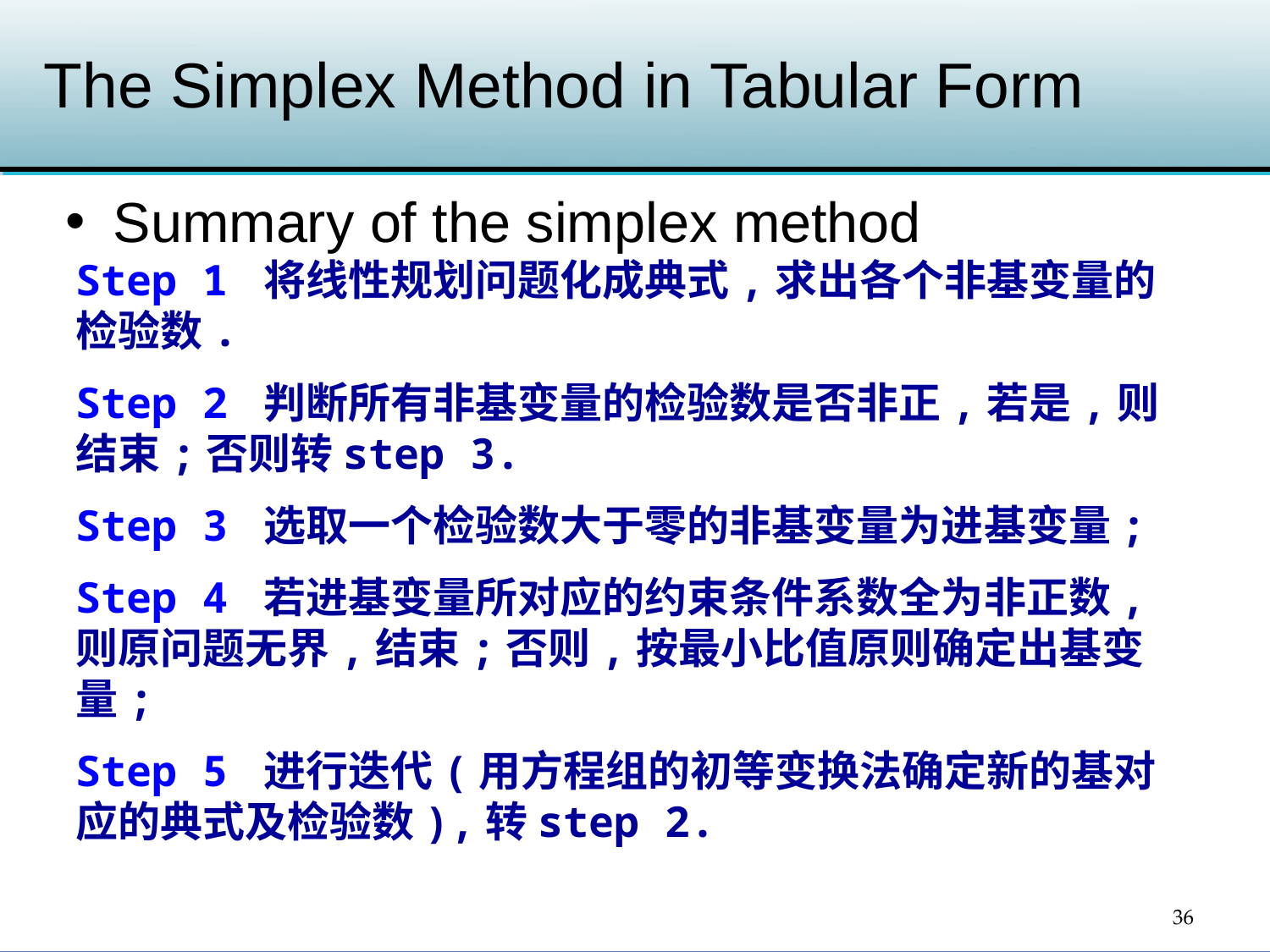

# The Simplex Method in Tabular Form
Summary of the simplex method
Step 1 将线性规划问题化成典式,求出各个非基变量的检验数.
Step 2 判断所有非基变量的检验数是否非正,若是,则结束;否则转step 3.
Step 3 选取一个检验数大于零的非基变量为进基变量;
Step 4 若进基变量所对应的约束条件系数全为非正数,则原问题无界,结束;否则,按最小比值原则确定出基变量;
Step 5 进行迭代(用方程组的初等变换法确定新的基对应的典式及检验数),转step 2.
36